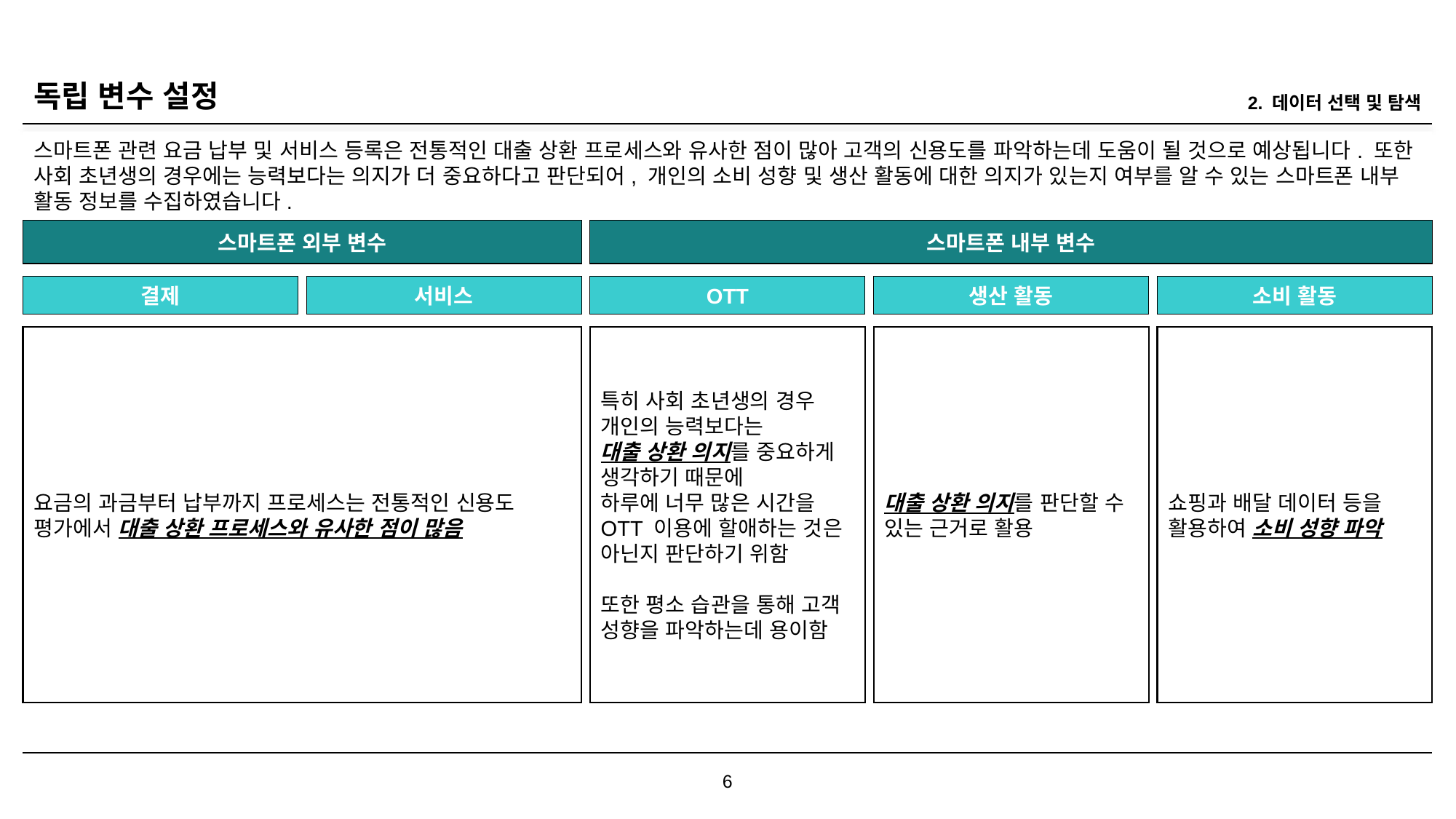

독립 변수 설정
2. 데이터 선택 및 탐색
스마트폰 관련 요금 납부 및 서비스 등록은 전통적인 대출 상환 프로세스와 유사한 점이 많아 고객의 신용도를 파악하는데 도움이 될 것으로 예상됩니다. 또한 사회 초년생의 경우에는 능력보다는 의지가 더 중요하다고 판단되어, 개인의 소비 성향 및 생산 활동에 대한 의지가 있는지 여부를 알 수 있는 스마트폰 내부 활동 정보를 수집하였습니다.
스마트폰 외부 변수
스마트폰 내부 변수
결제
서비스
OTT
생산 활동
소비 활동
특히 사회 초년생의 경우
개인의 능력보다는
대출 상환 의지를 중요하게 생각하기 때문에
하루에 너무 많은 시간을 OTT 이용에 할애하는 것은 아닌지 판단하기 위함

또한 평소 습관을 통해 고객 성향을 파악하는데 용이함
대출 상환 의지를 판단할 수 있는 근거로 활용
쇼핑과 배달 데이터 등을
활용하여 소비 성향 파악
요금의 과금부터 납부까지 프로세스는 전통적인 신용도 평가에서 대출 상환 프로세스와 유사한 점이 많음
6